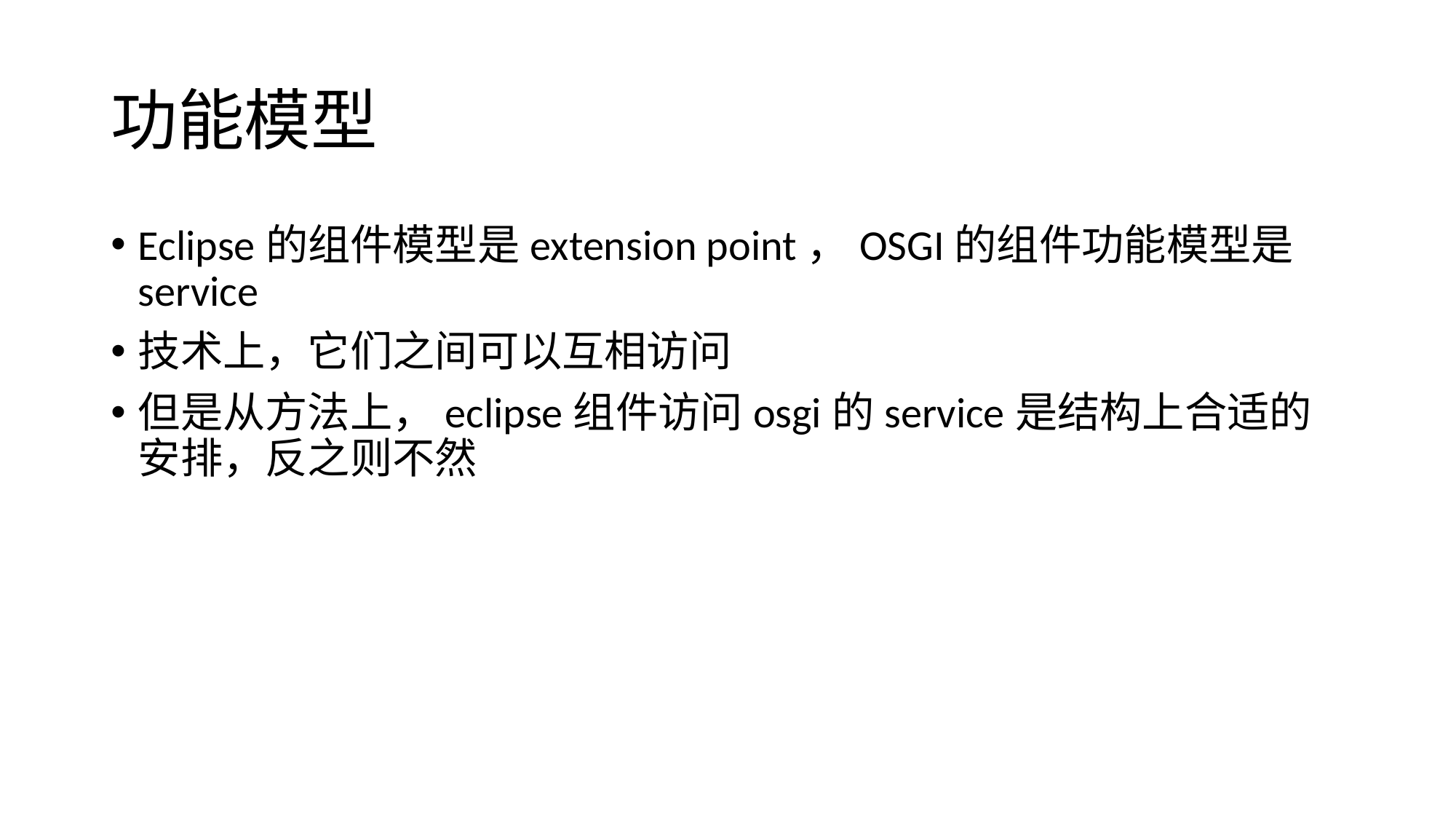

# 功能模型
Eclipse的组件模型是extension point，OSGI的组件功能模型是service
技术上，它们之间可以互相访问
但是从方法上，eclipse组件访问osgi的service是结构上合适的安排，反之则不然